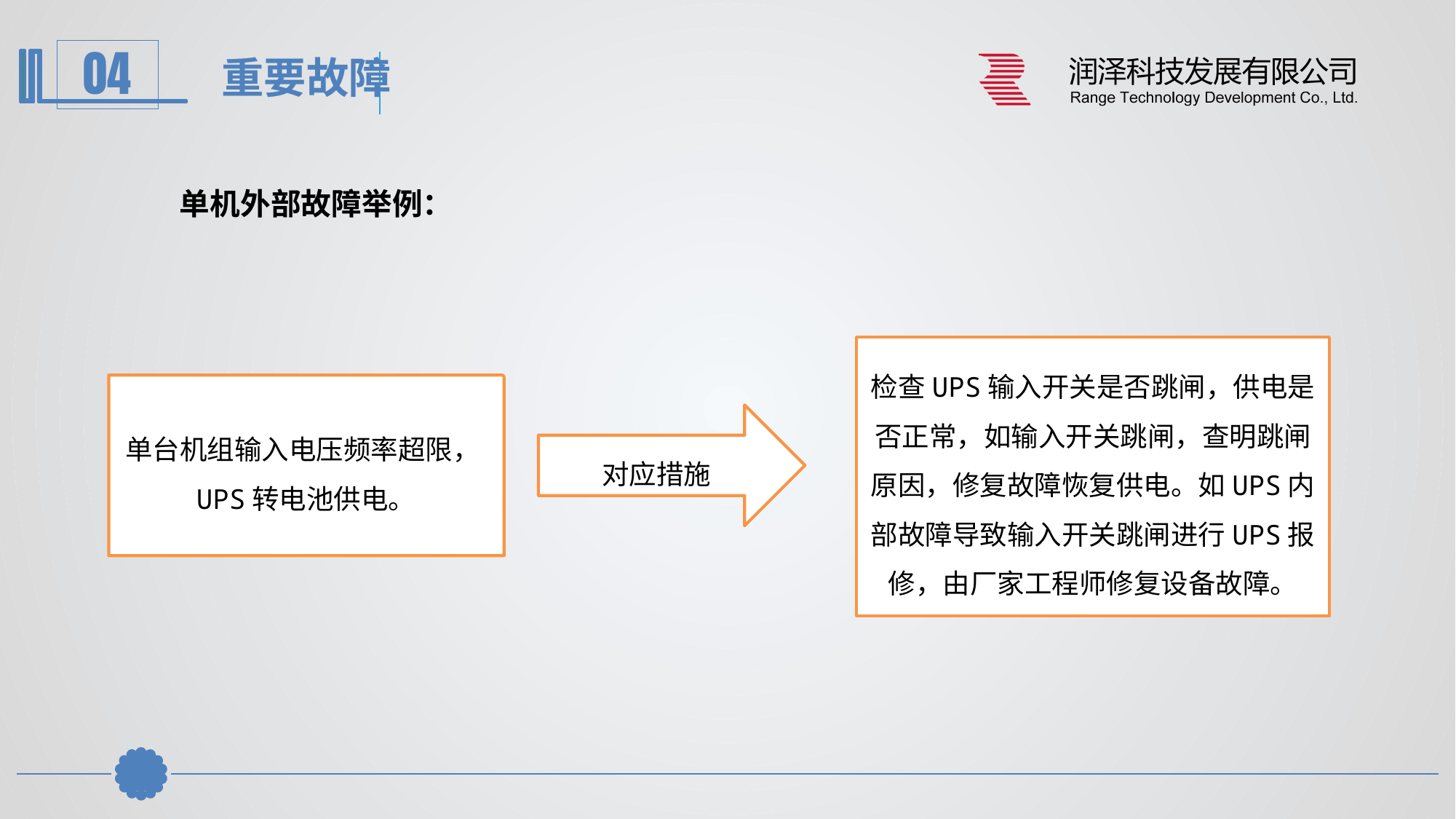

重要故障
单机外部故障举例：
检查UPS输入开关是否跳闸，供电是否正常，如输入开关跳闸，查明跳闸原因，修复故障恢复供电。如UPS内部故障导致输入开关跳闸进行UPS报修，由厂家工程师修复设备故障。
单台机组输入电压频率超限，UPS转电池供电。
对应措施
18